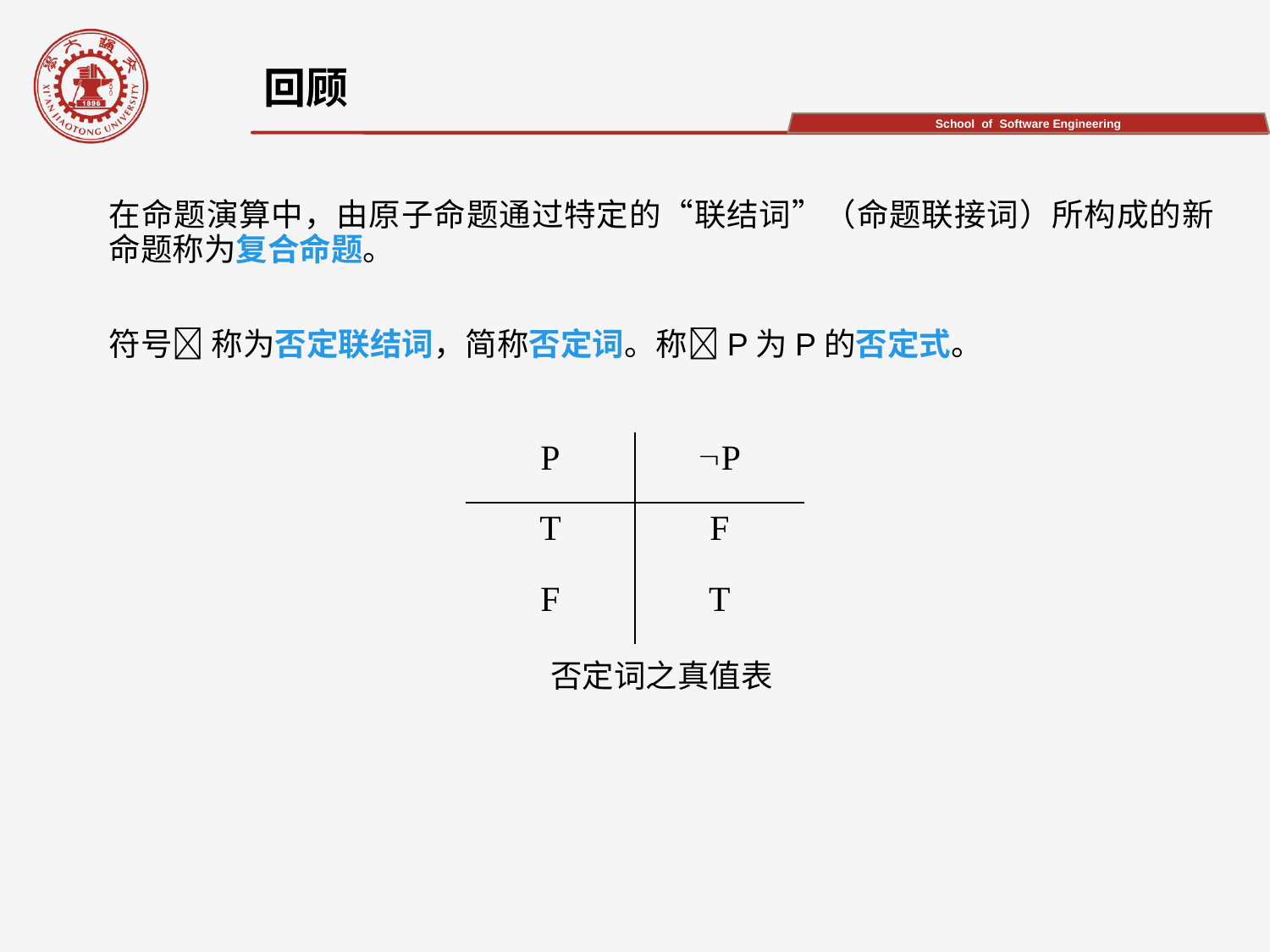

回顾
在命题演算中，由原子命题通过特定的“联结词”（命题联接词）所构成的新命题称为复合命题。

符号¬ 称为否定联结词，简称否定词。称¬P为P的否定式。

否定词之真值表

| P | ¬P |
| --- | --- |
| T | F |
| F | T |